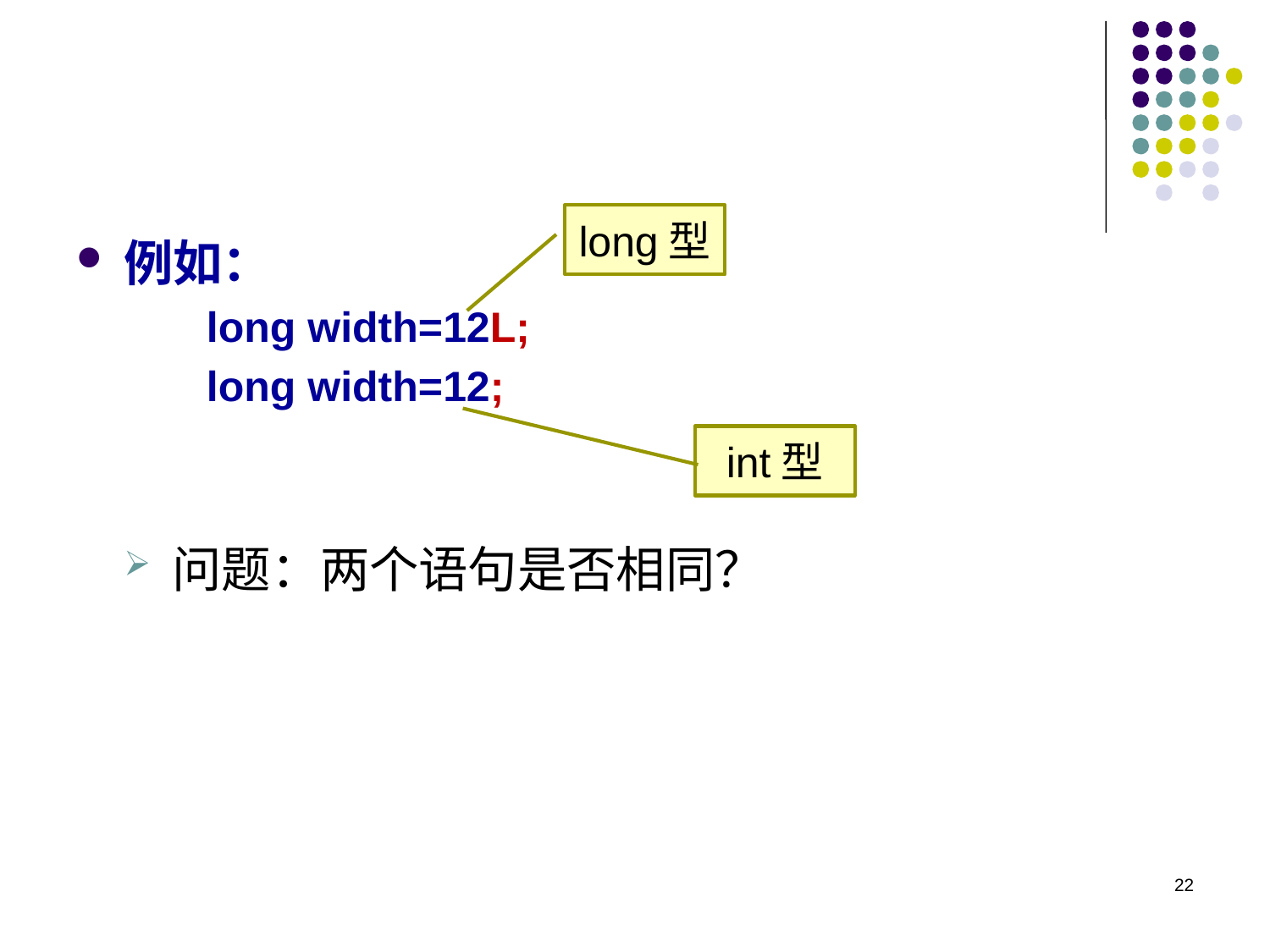

#
long型
例如：
long width=12L;
long width=12;

问题：两个语句是否相同？
int型
22